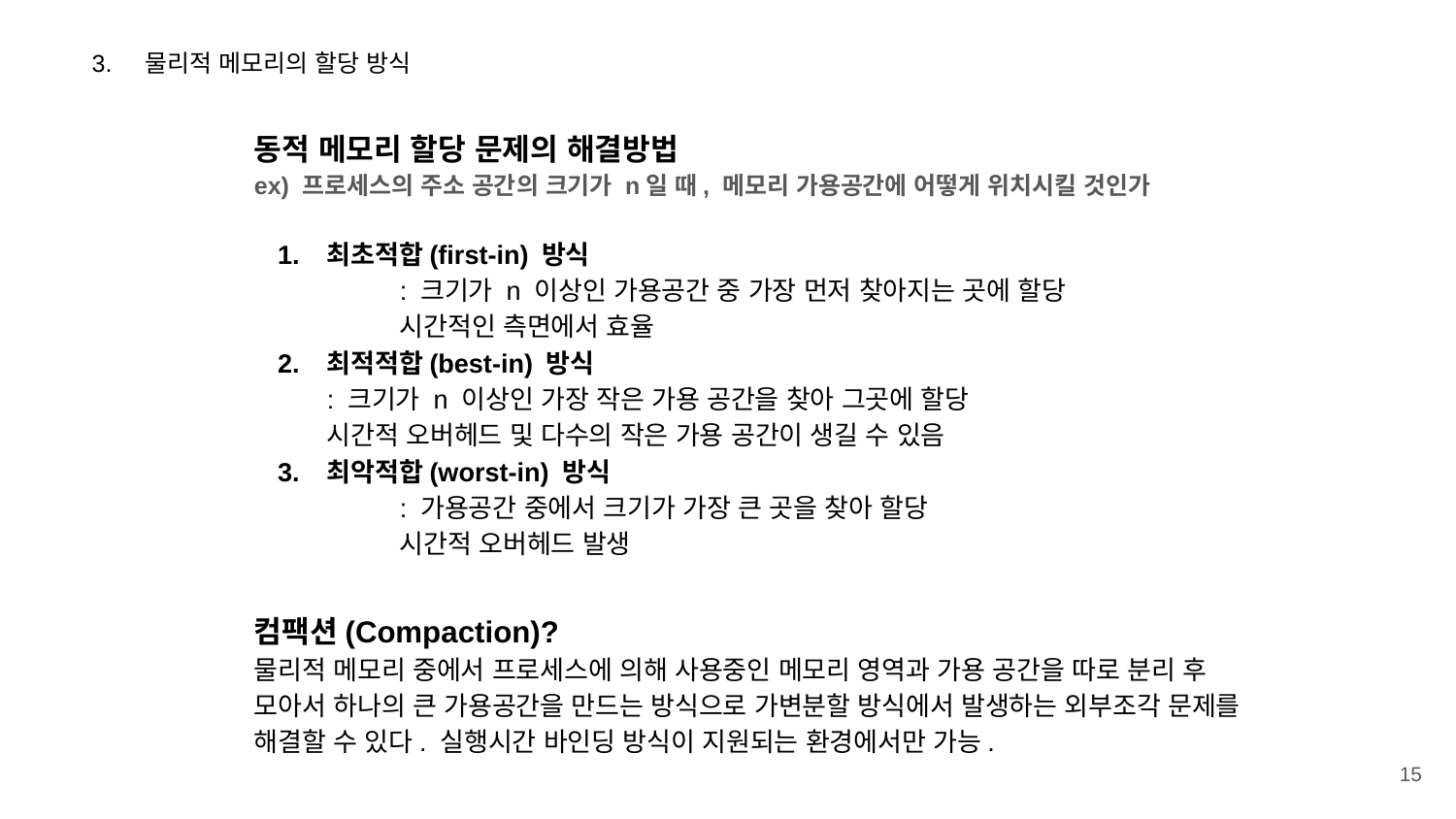

3.    물리적 메모리의 할당 방식
동적 메모리 할당 문제의 해결방법
ex) 프로세스의 주소 공간의 크기가 n일 때, 메모리 가용공간에 어떻게 위치시킬 것인가

최초적합(first-in) 방식
	: 크기가 n 이상인 가용공간 중 가장 먼저 찾아지는 곳에 할당
	시간적인 측면에서 효율
최적적합(best-in) 방식
: 크기가 n 이상인 가장 작은 가용 공간을 찾아 그곳에 할당
시간적 오버헤드 및 다수의 작은 가용 공간이 생길 수 있음
최악적합(worst-in) 방식
	: 가용공간 중에서 크기가 가장 큰 곳을 찾아 할당
	시간적 오버헤드 발생
컴팩션(Compaction)?
물리적 메모리 중에서 프로세스에 의해 사용중인 메모리 영역과 가용 공간을 따로 분리 후 모아서 하나의 큰 가용공간을 만드는 방식으로 가변분할 방식에서 발생하는 외부조각 문제를 해결할 수 있다. 실행시간 바인딩 방식이 지원되는 환경에서만 가능.
15